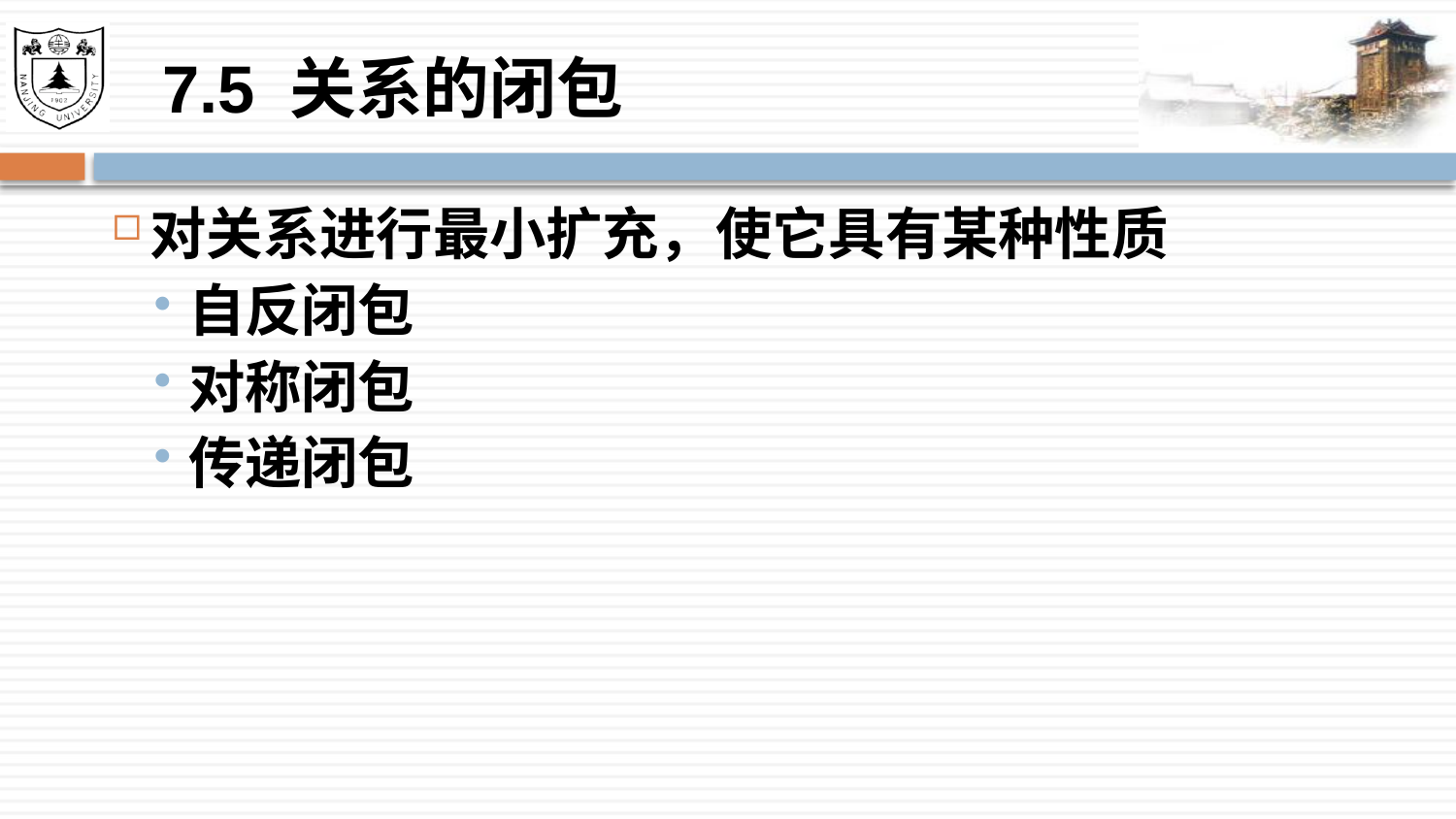

# 7.5 关系的闭包
对关系进行最小扩充，使它具有某种性质
自反闭包
对称闭包
传递闭包